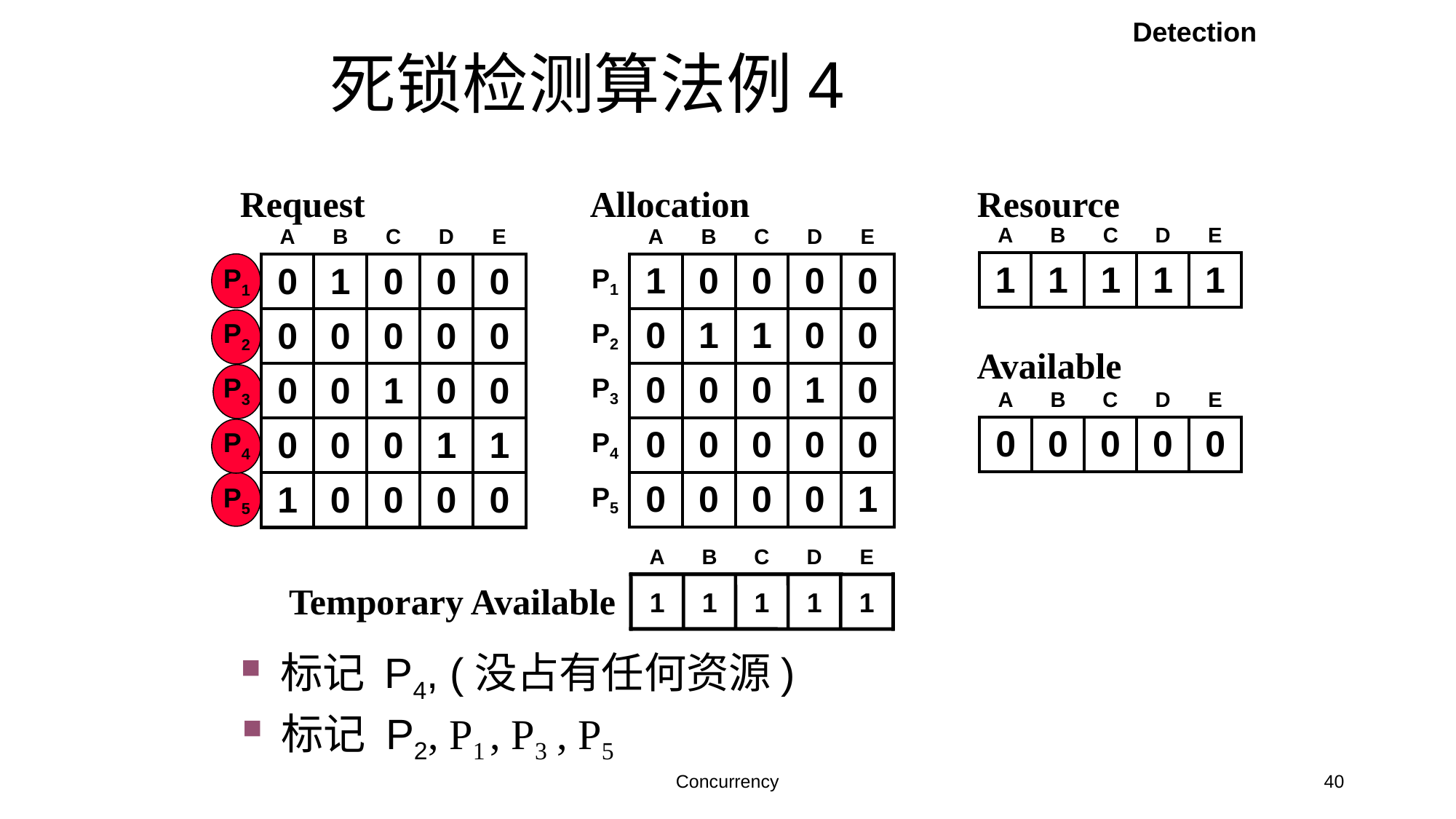

Detection
死锁检测算法例4
Request
Allocation
Resource

|  | A | B | C | D | E |
| --- | --- | --- | --- | --- | --- |
| P1 | 0 | 1 | 0 | 0 | 0 |
| P2 | 0 | 0 | 0 | 0 | 0 |
| P3 | 0 | 0 | 1 | 0 | 0 |
| P4 | 0 | 0 | 0 | 1 | 1 |
| P5 | 1 | 0 | 0 | 0 | 0 |
|  | A | B | C | D | E |
| --- | --- | --- | --- | --- | --- |
| P1 | 1 | 0 | 0 | 0 | 0 |
| P2 | 0 | 1 | 1 | 0 | 0 |
| P3 | 0 | 0 | 0 | 1 | 0 |
| P4 | 0 | 0 | 0 | 0 | 0 |
| P5 | 0 | 0 | 0 | 0 | 1 |

| A | B | C | D | E |
| --- | --- | --- | --- | --- |
| 1 | 1 | 1 | 1 | 1 |

Available

| A | B | C | D | E |
| --- | --- | --- | --- | --- |
| 0 | 0 | 0 | 0 | 0 |

A

B

C

D
E

Temporary Available
0

0

0

0

0

0

1

1

0

0

1

1

1

0

0

1

1

1

1

0

1

1

1

1

1

标记 P4, (没占有任何资源)
标记 P2
, P1
, P3
, P5
Concurrency
40